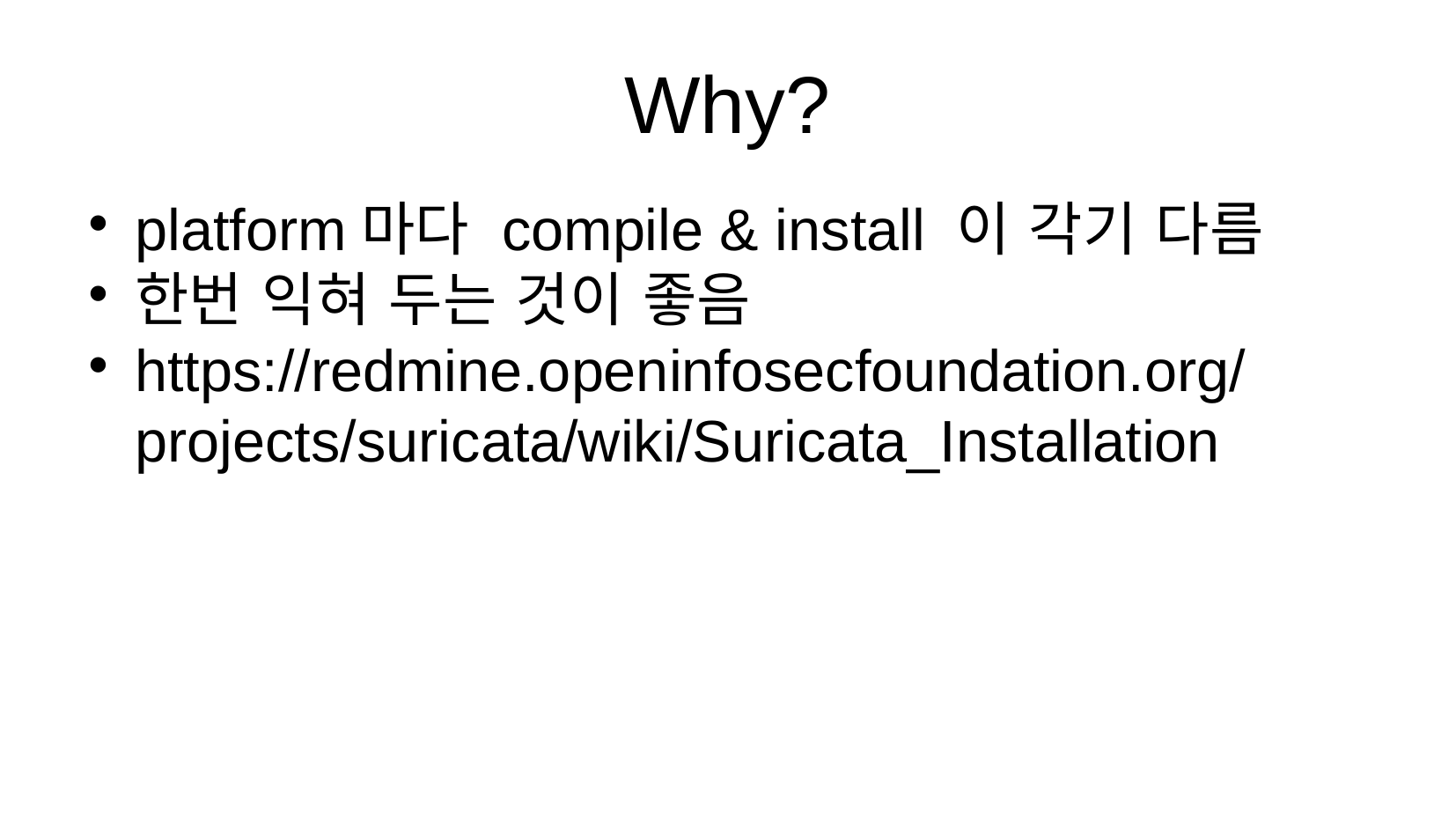

Why?
platform마다 compile & install 이 각기 다름
한번 익혀 두는 것이 좋음
https://redmine.openinfosecfoundation.org/projects/suricata/wiki/Suricata_Installation